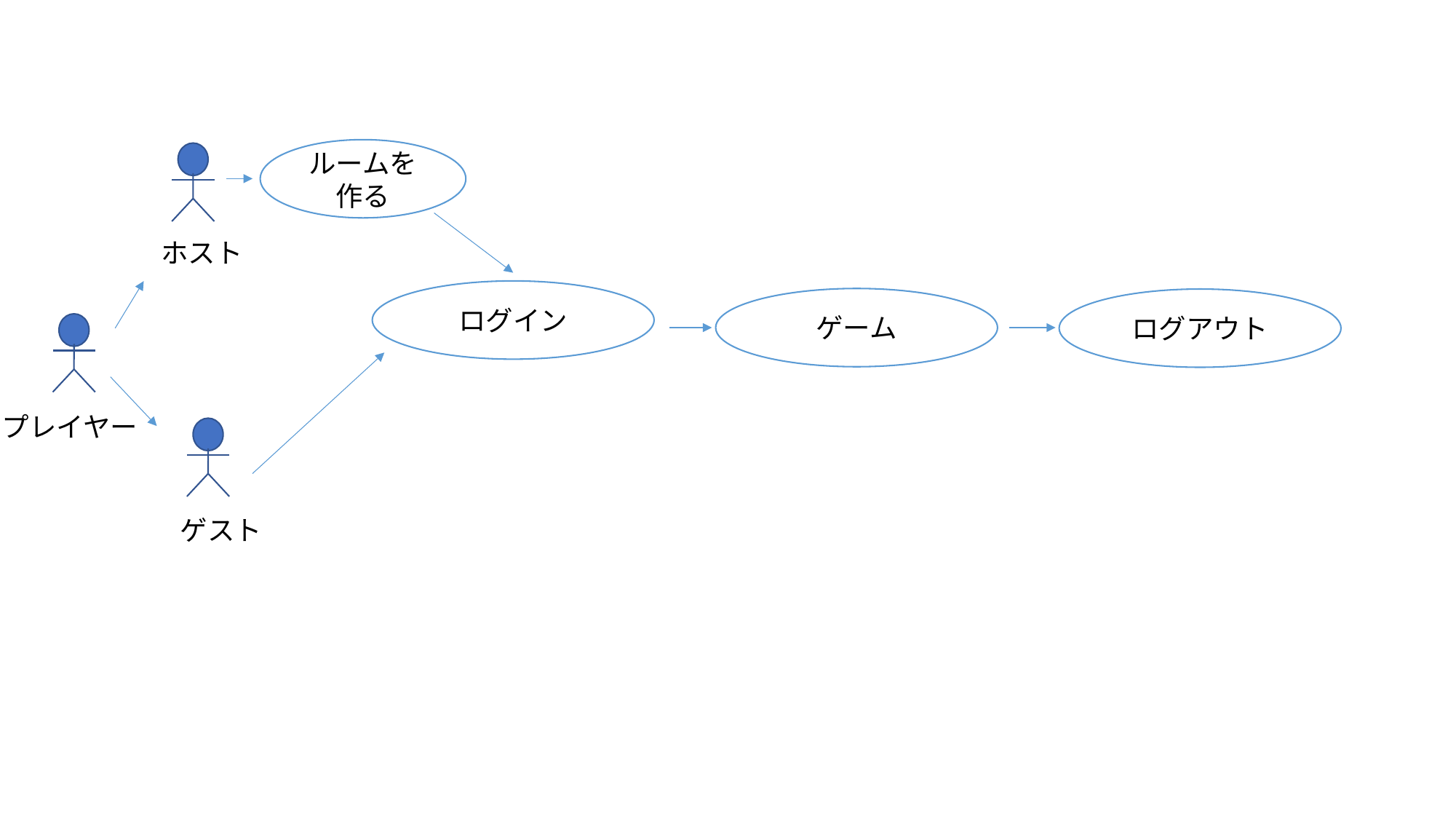

ルームを作る

ホスト
ログイン
ゲーム
ログアウト

プレイヤー

ゲスト